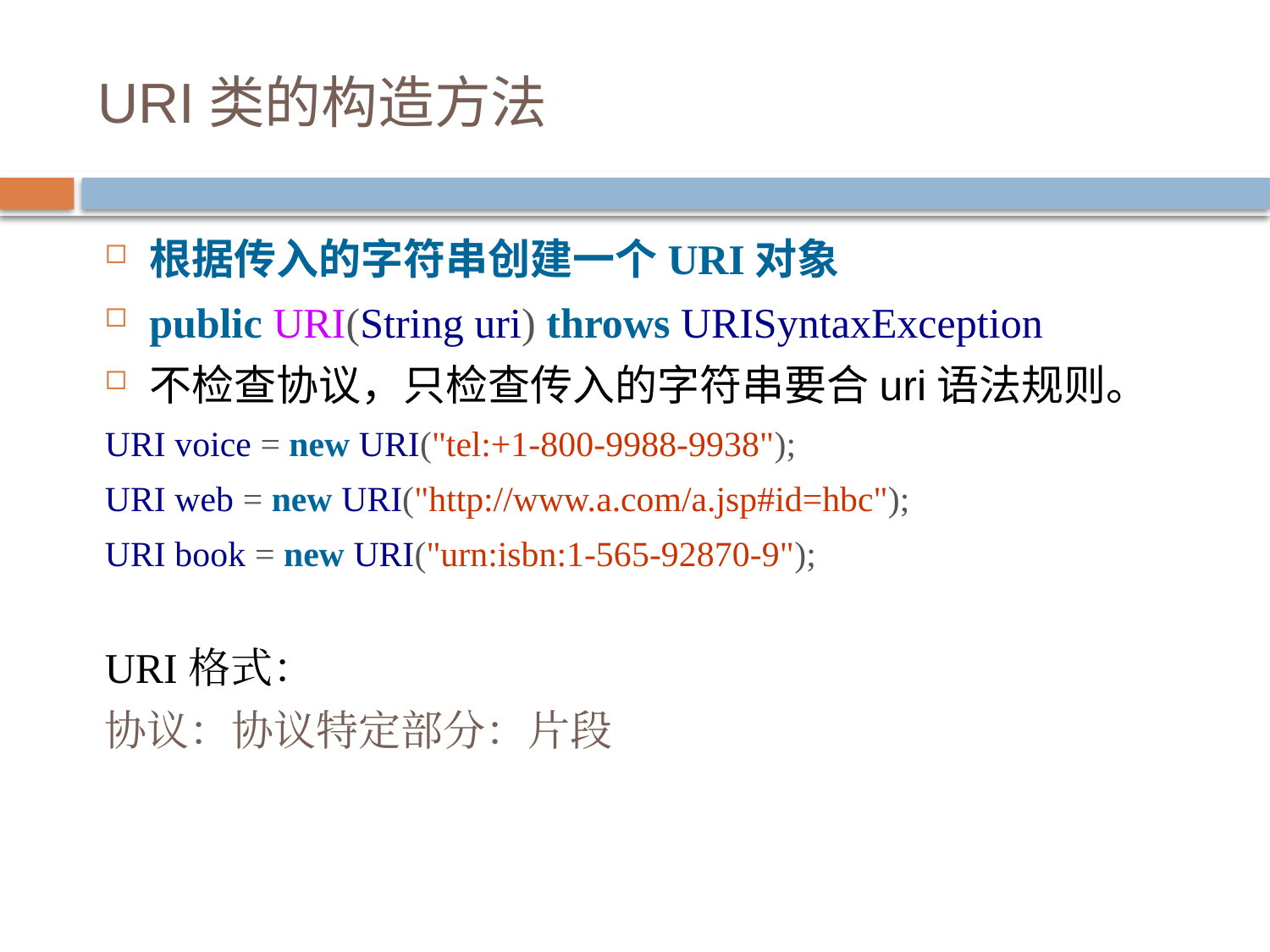

# URI类的构造方法

根据传入的字符串创建一个URI对象
public URI(String uri) throws URISyntaxException
不检查协议，只检查传入的字符串要合uri语法规则。
URI voice = new URI("tel:+1-800-9988-9938");
URI web = new URI("http://www.a.com/a.jsp#id=hbc");
URI book = new URI("urn:isbn:1-565-92870-9");

URI格式：
协议：协议特定部分：片段